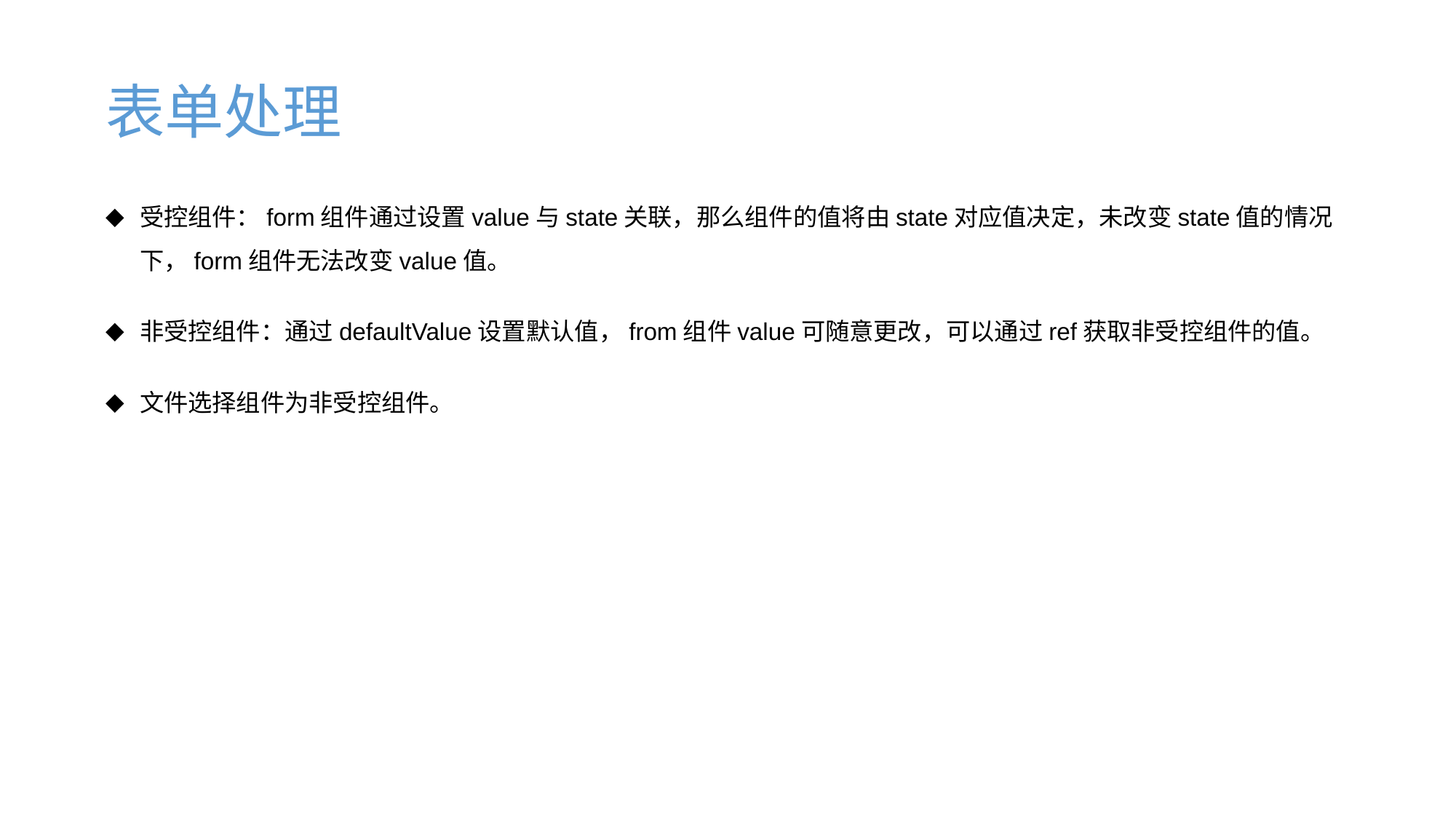

# 表单处理
受控组件：form组件通过设置value与state关联，那么组件的值将由state对应值决定，未改变state值的情况下，form组件无法改变value值。
非受控组件：通过defaultValue设置默认值，from组件value可随意更改，可以通过ref获取非受控组件的值。
文件选择组件为非受控组件。